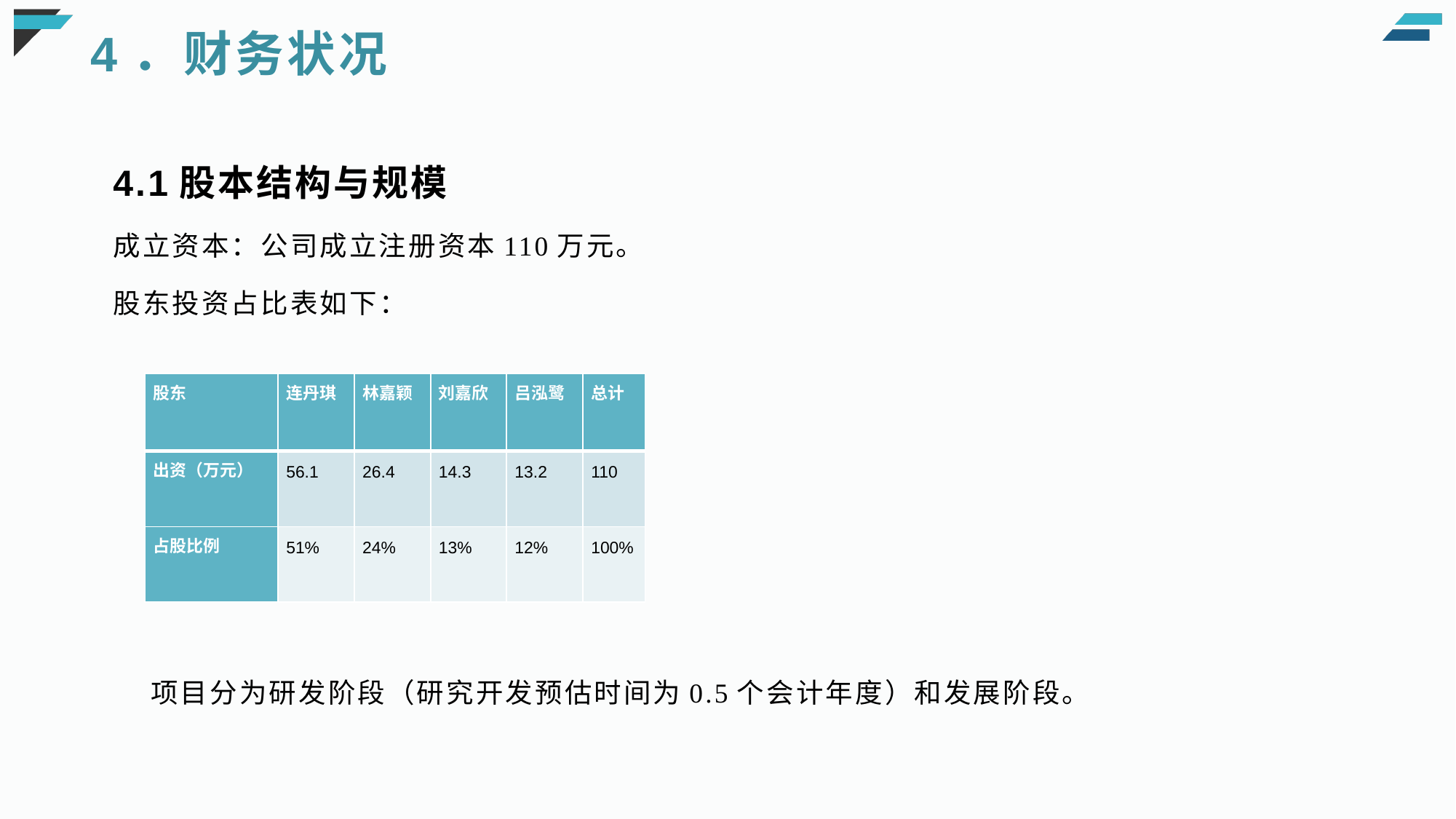

# 4．财务状况
4.1股本结构与规模
成立资本：公司成立注册资本110万元。
股东投资占比表如下：

| 股东 | 连丹琪 | 林嘉颖 | 刘嘉欣 | 吕泓鹭 | 总计 |
| --- | --- | --- | --- | --- | --- |
| 出资（万元） | 56.1 | 26.4 | 14.3 | 13.2 | 110 |
| 占股比例 | 51% | 24% | 13% | 12% | 100% |
项目分为研发阶段（研究开发预估时间为0.5个会计年度）和发展阶段。